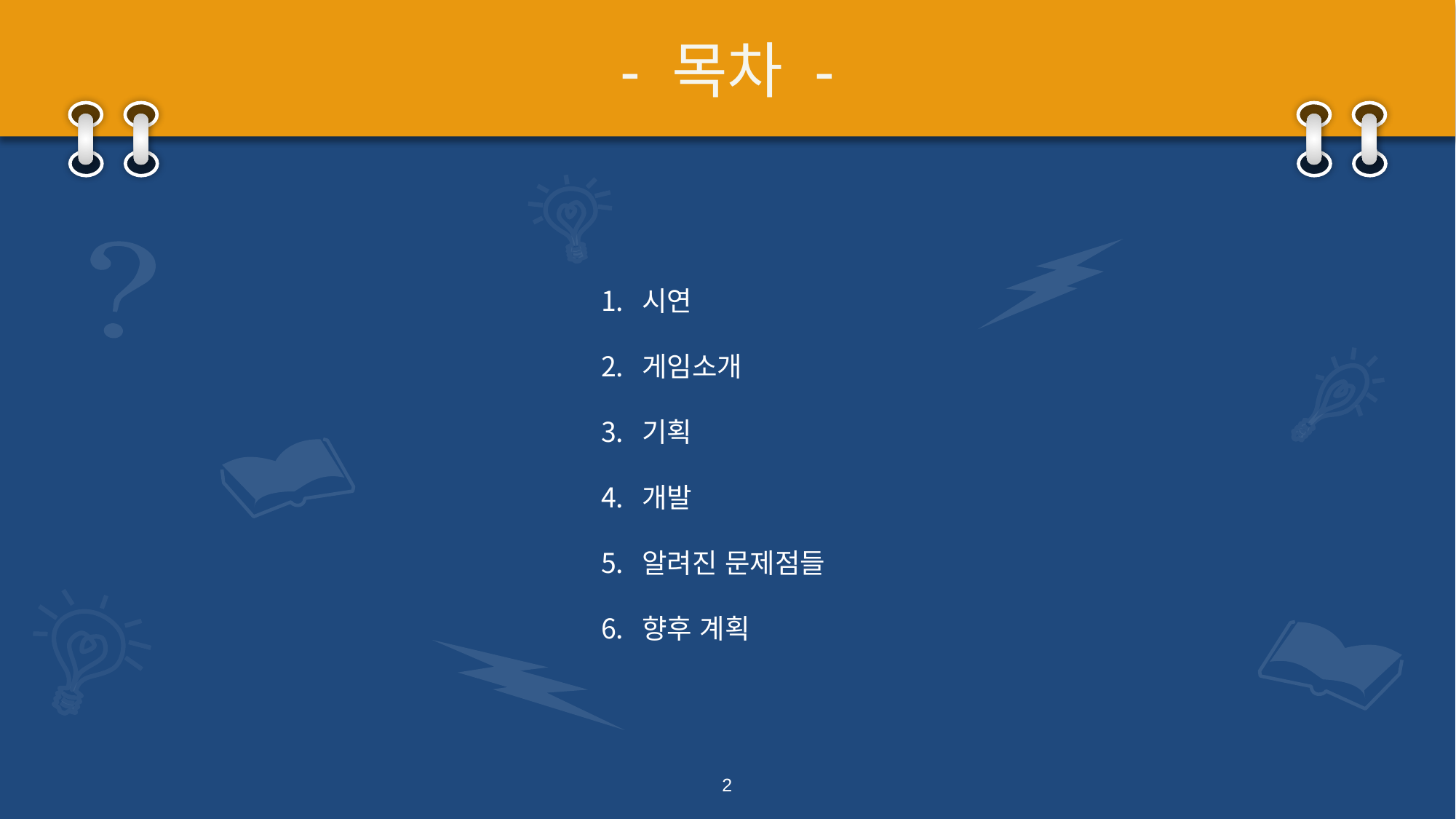

# - 목차 -

시연

게임소개

기획

개발

알려진 문제점들

향후 계획
2